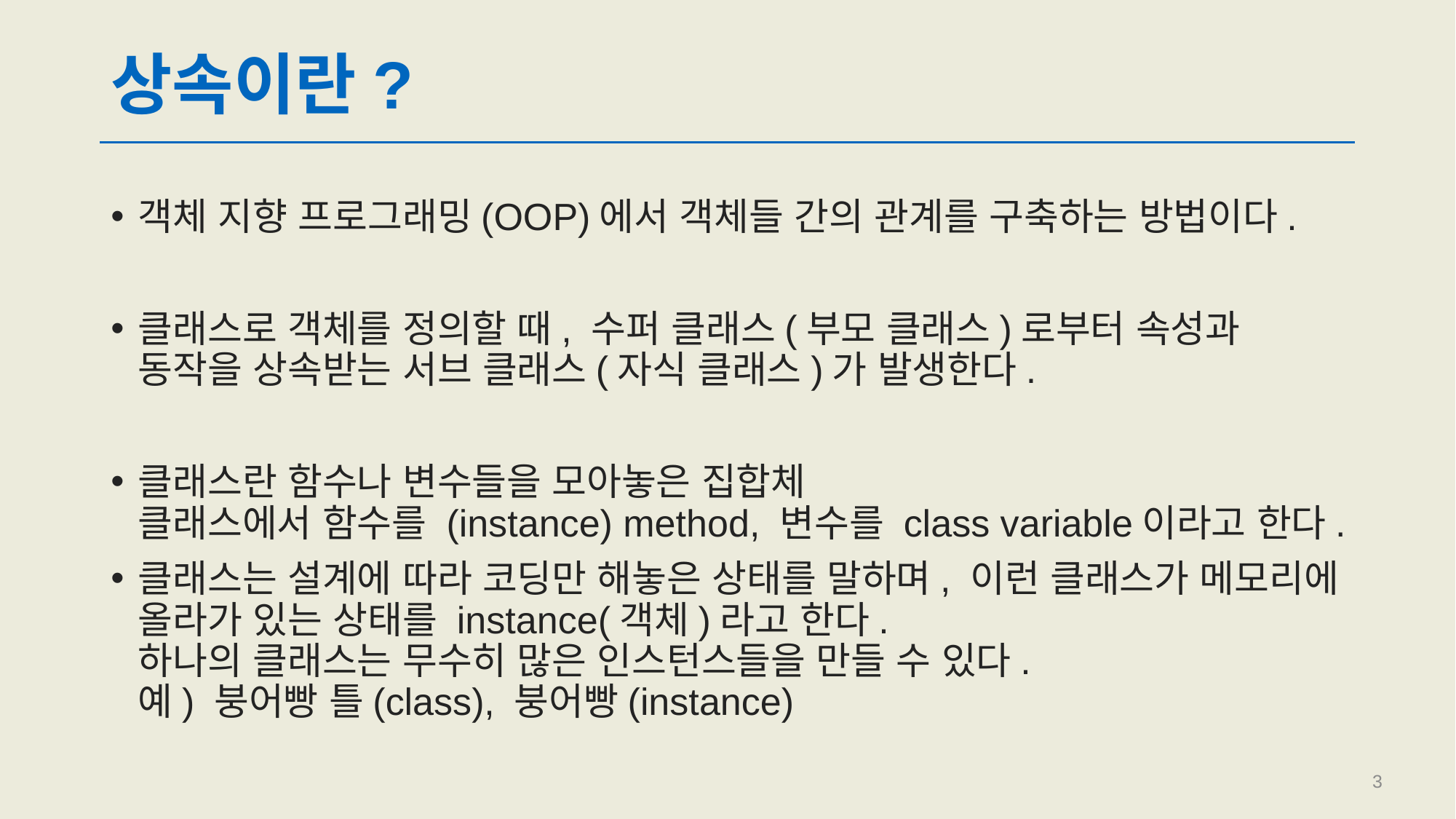

# 상속이란?
객체 지향 프로그래밍(OOP)에서 객체들 간의 관계를 구축하는 방법이다.

클래스로 객체를 정의할 때, 수퍼 클래스(부모 클래스)로부터 속성과 동작을 상속받는 서브 클래스(자식 클래스)가 발생한다.

클래스란 함수나 변수들을 모아놓은 집합체
클래스에서 함수를 (instance) method, 변수를 class variable이라고 한다.
클래스는 설계에 따라 코딩만 해놓은 상태를 말하며, 이런 클래스가 메모리에 올라가 있는 상태를 instance(객체)라고 한다.
하나의 클래스는 무수히 많은 인스턴스들을 만들 수 있다.
예) 붕어빵 틀(class), 붕어빵(instance)
3